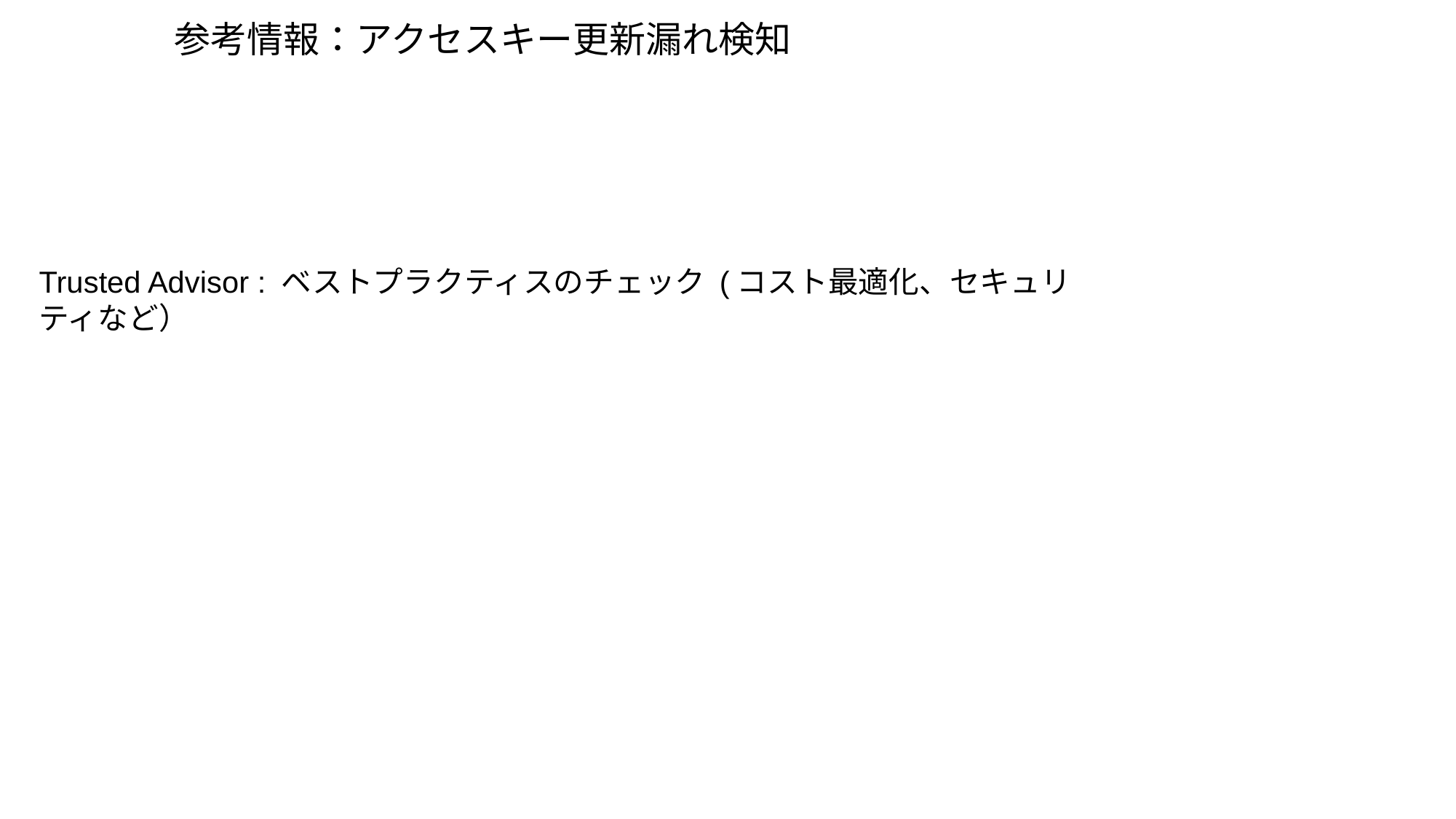

参考情報：アクセスキー更新漏れ検知
Trusted Advisor : ベストプラクティスのチェック (コスト最適化、セキュリティなど）